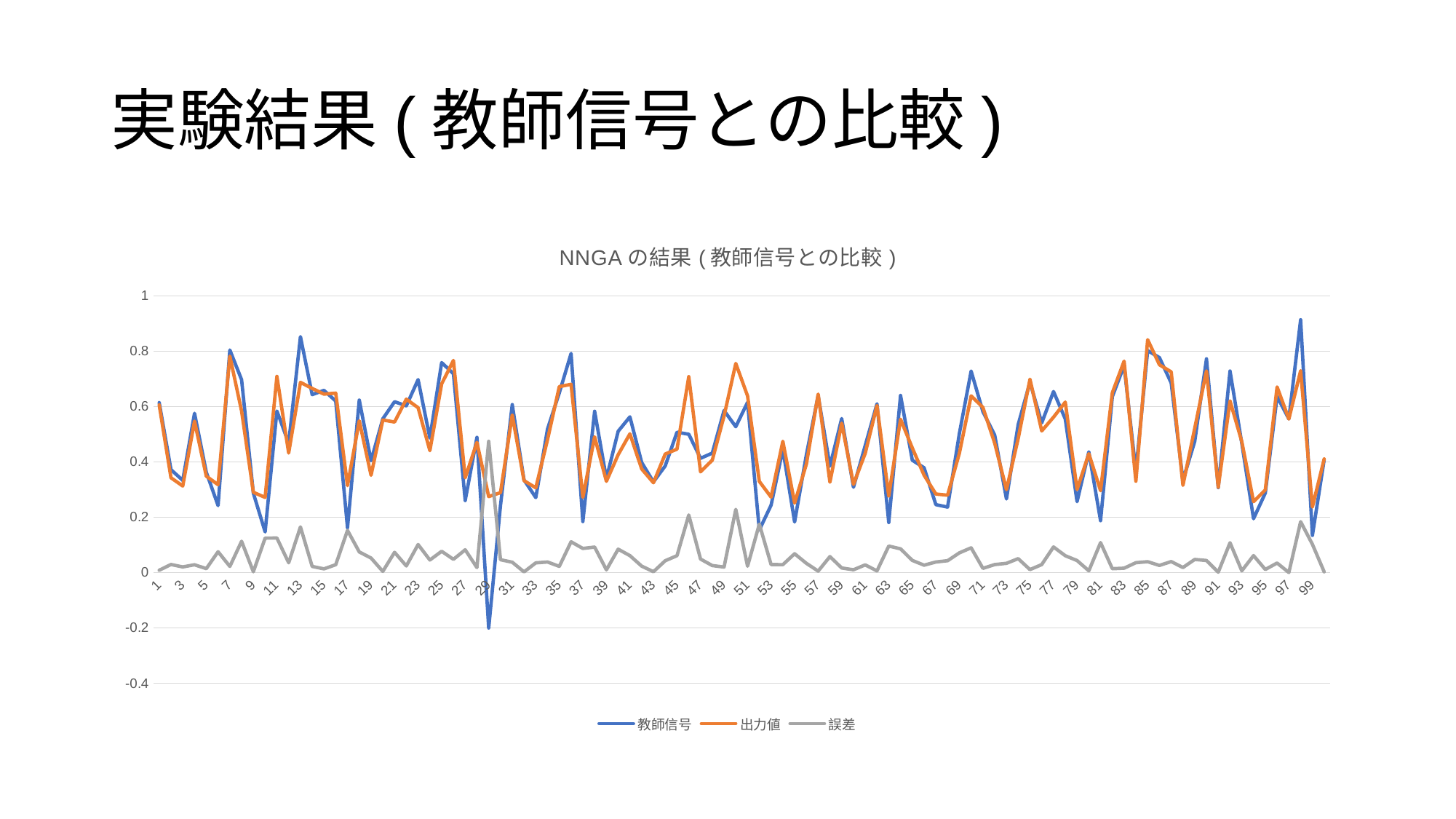

# 実験結果(教師信号との比較)

### Chart: NNGAの結果(教師信号との比較)

| Category | 教師信号 | 出力値 | 誤差 |
|---|---|---|---|